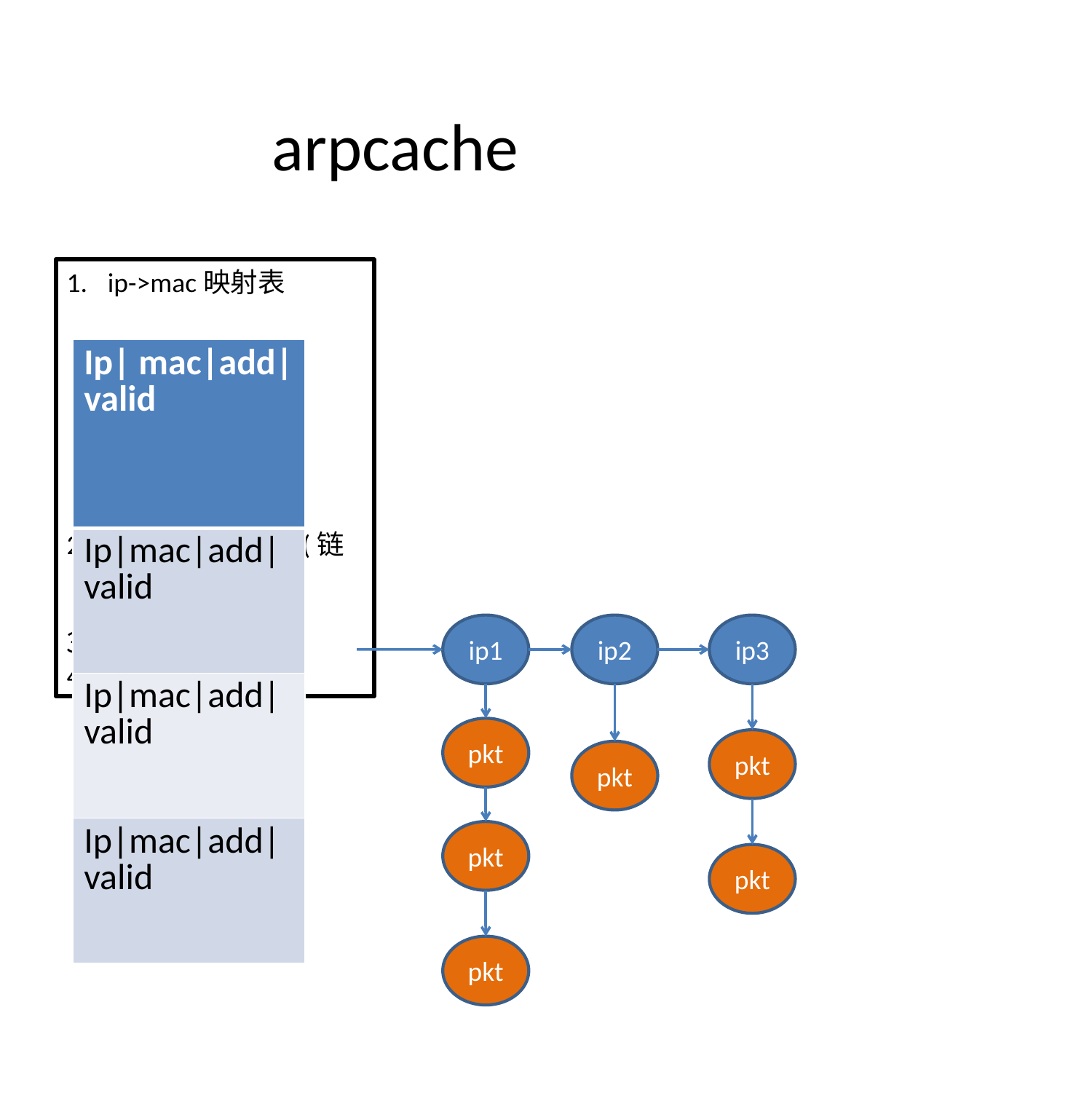

# arpcache
ip->mac映射表

Packet缓存队列(链表)

一个锁
sweep线程
| Ip| mac|add|valid |
| --- |
| Ip|mac|add|valid |
| Ip|mac|add|valid |
| Ip|mac|add|valid |
ip1
ip2
ip3
pkt
pkt
pkt
pkt
pkt
pkt